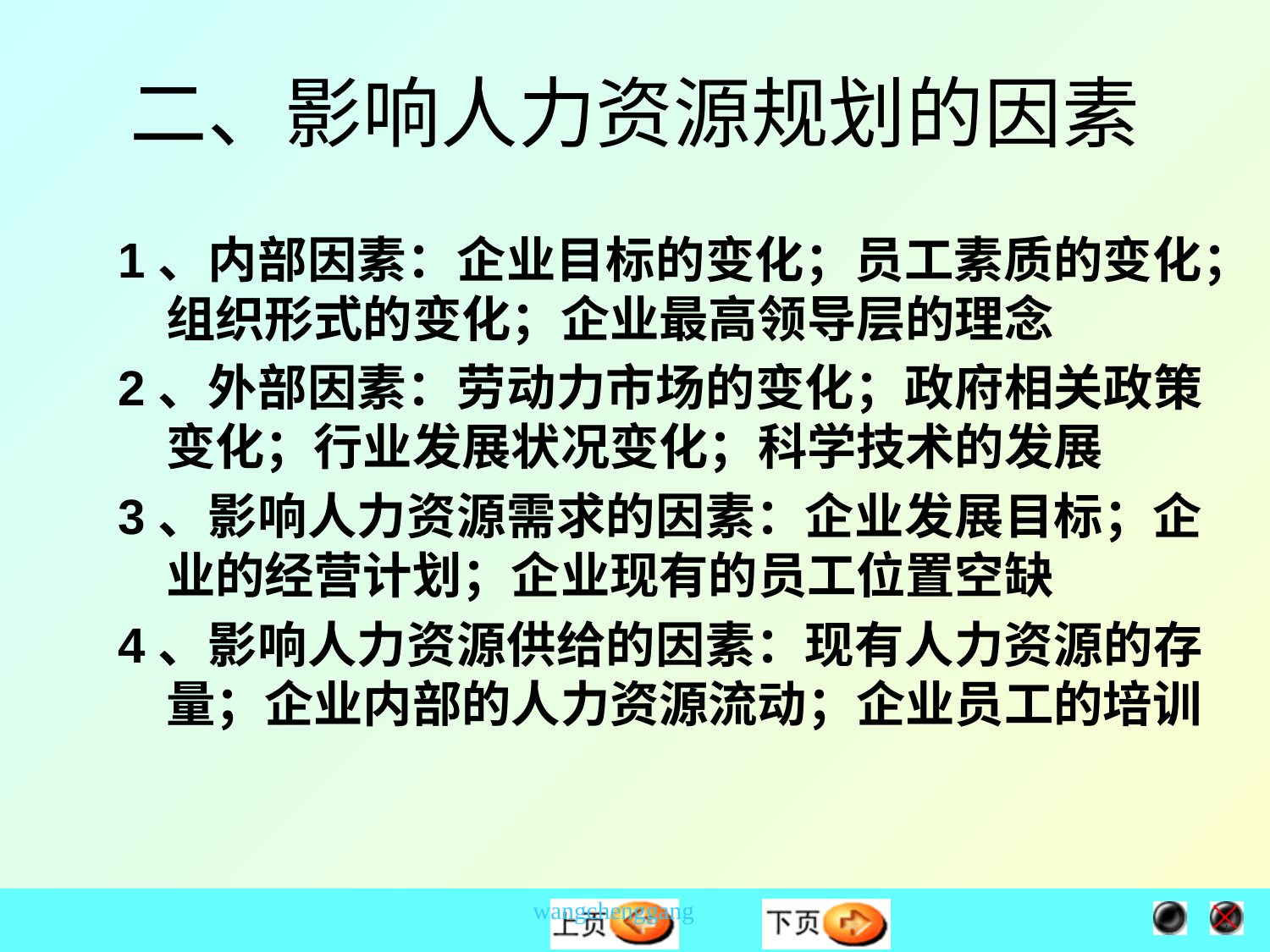

# 二、影响人力资源规划的因素
1、内部因素：企业目标的变化；员工素质的变化；组织形式的变化；企业最高领导层的理念
2、外部因素：劳动力市场的变化；政府相关政策变化；行业发展状况变化；科学技术的发展
3、影响人力资源需求的因素：企业发展目标；企业的经营计划；企业现有的员工位置空缺
4、影响人力资源供给的因素：现有人力资源的存量；企业内部的人力资源流动；企业员工的培训
wangchenggang